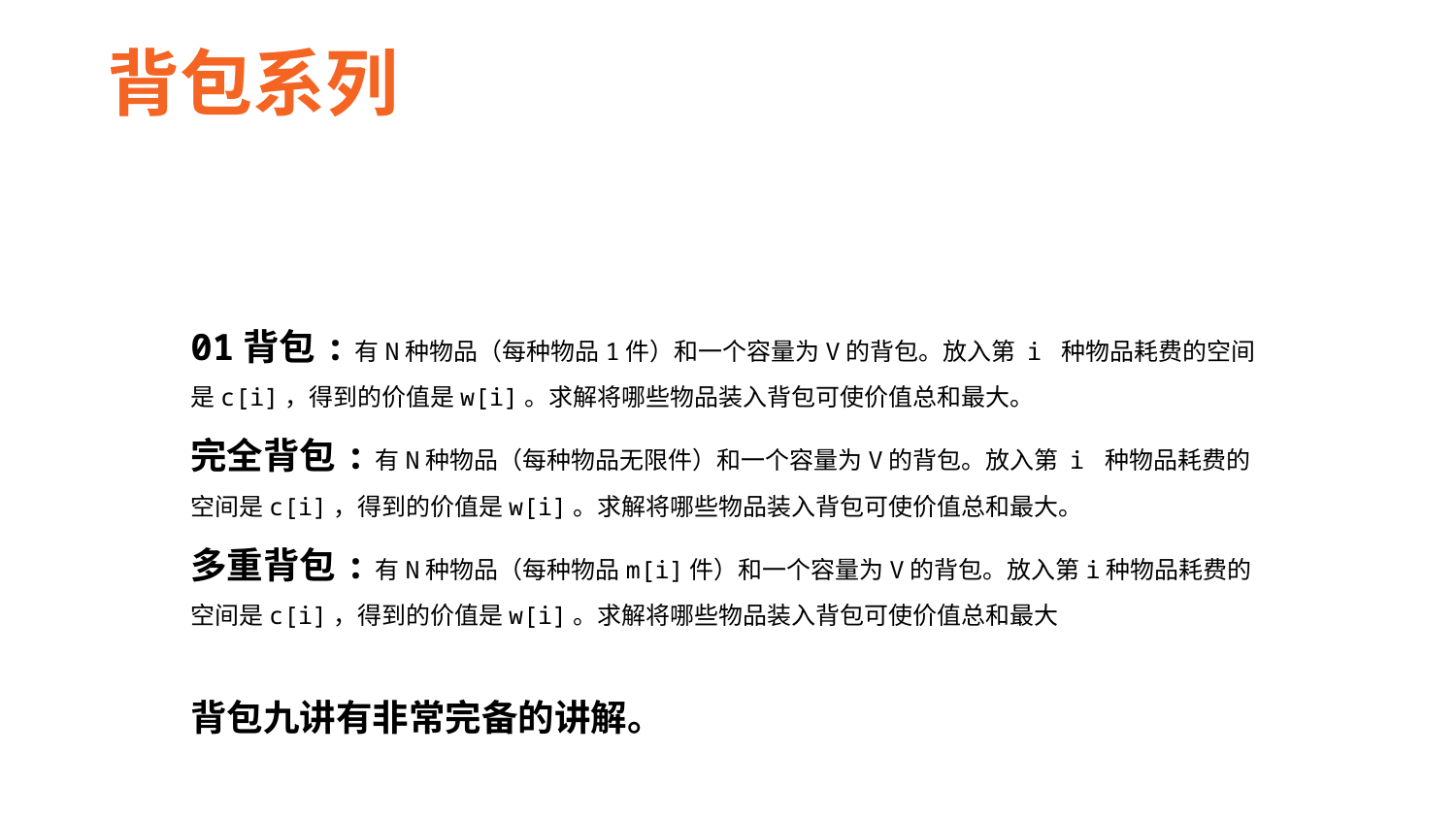

背包系列
01背包:有N种物品（每种物品1件）和一个容量为V的背包。放入第 i 种物品耗费的空间是c[i]，得到的价值是w[i]。求解将哪些物品装入背包可使价值总和最大。
完全背包:有N种物品（每种物品无限件）和一个容量为V的背包。放入第 i 种物品耗费的空间是c[i]，得到的价值是w[i]。求解将哪些物品装入背包可使价值总和最大。
多重背包:有N种物品（每种物品m[i]件）和一个容量为V的背包。放入第i种物品耗费的空间是c[i]，得到的价值是w[i]。求解将哪些物品装入背包可使价值总和最大

背包九讲有非常完备的讲解。